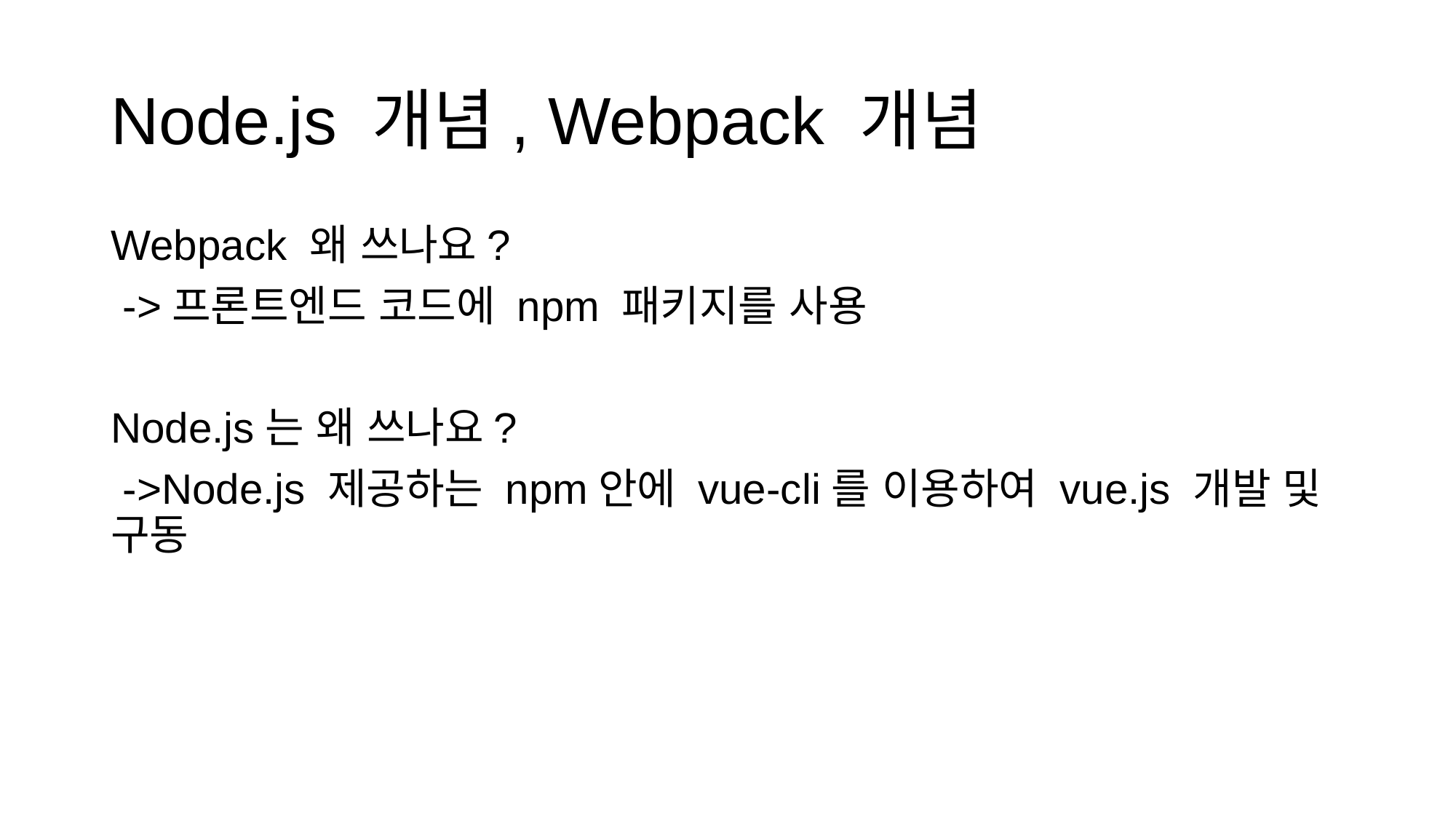

# Node.js 개념, Webpack 개념
Webpack 왜 쓰나요?
 ->프론트엔드 코드에 npm 패키지를 사용

Node.js는 왜 쓰나요?
 ->Node.js 제공하는 npm안에 vue-cli를 이용하여 vue.js 개발 및 구동